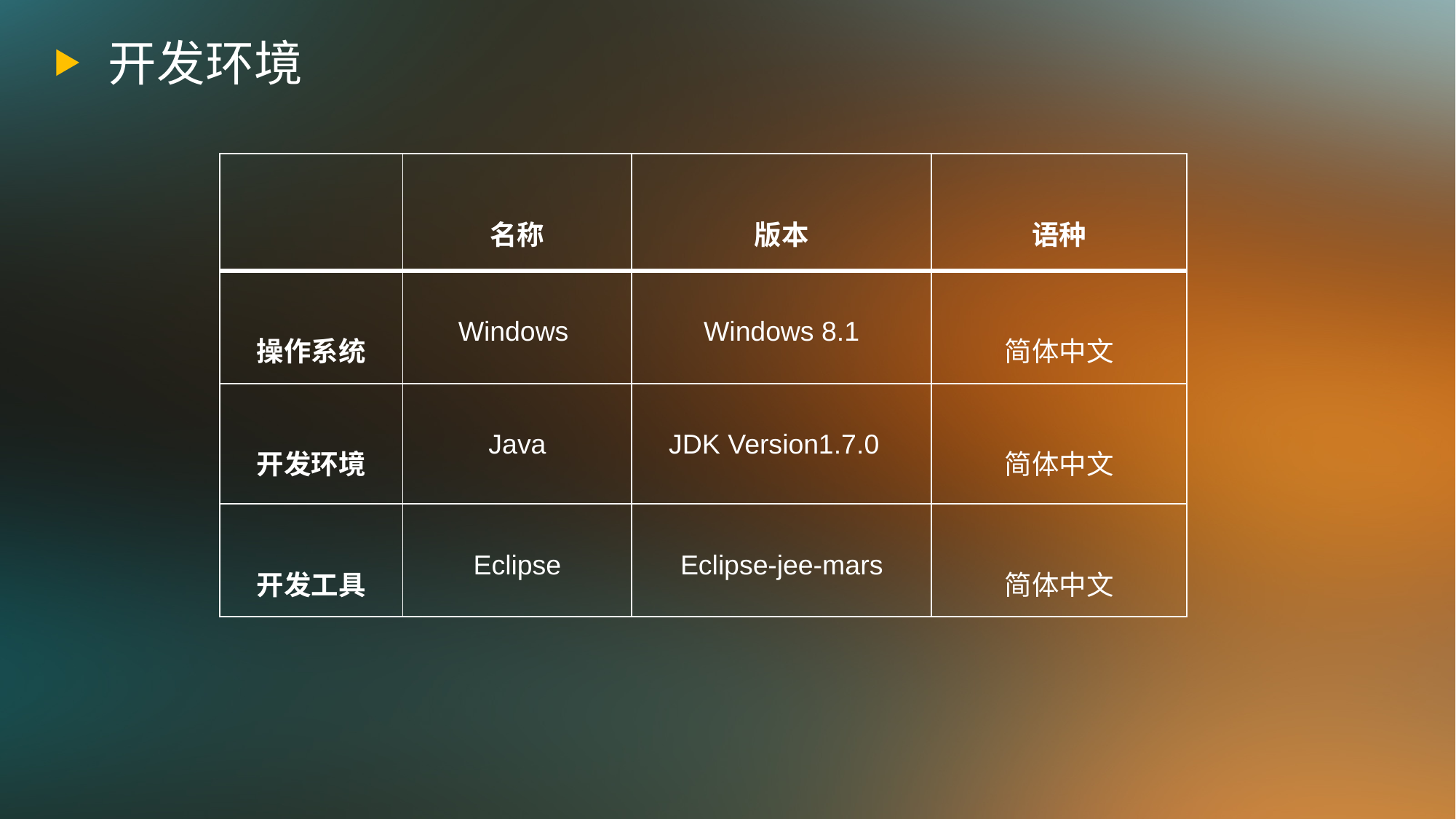

开发环境

|  | 名称 | 版本 | 语种 |
| --- | --- | --- | --- |
| 操作系统 | Windows | Windows 8.1 | 简体中文 |
| 开发环境 | Java | JDK Version1.7.0 | 简体中文 |
| 开发工具 | Eclipse | Eclipse-jee-mars | 简体中文 |